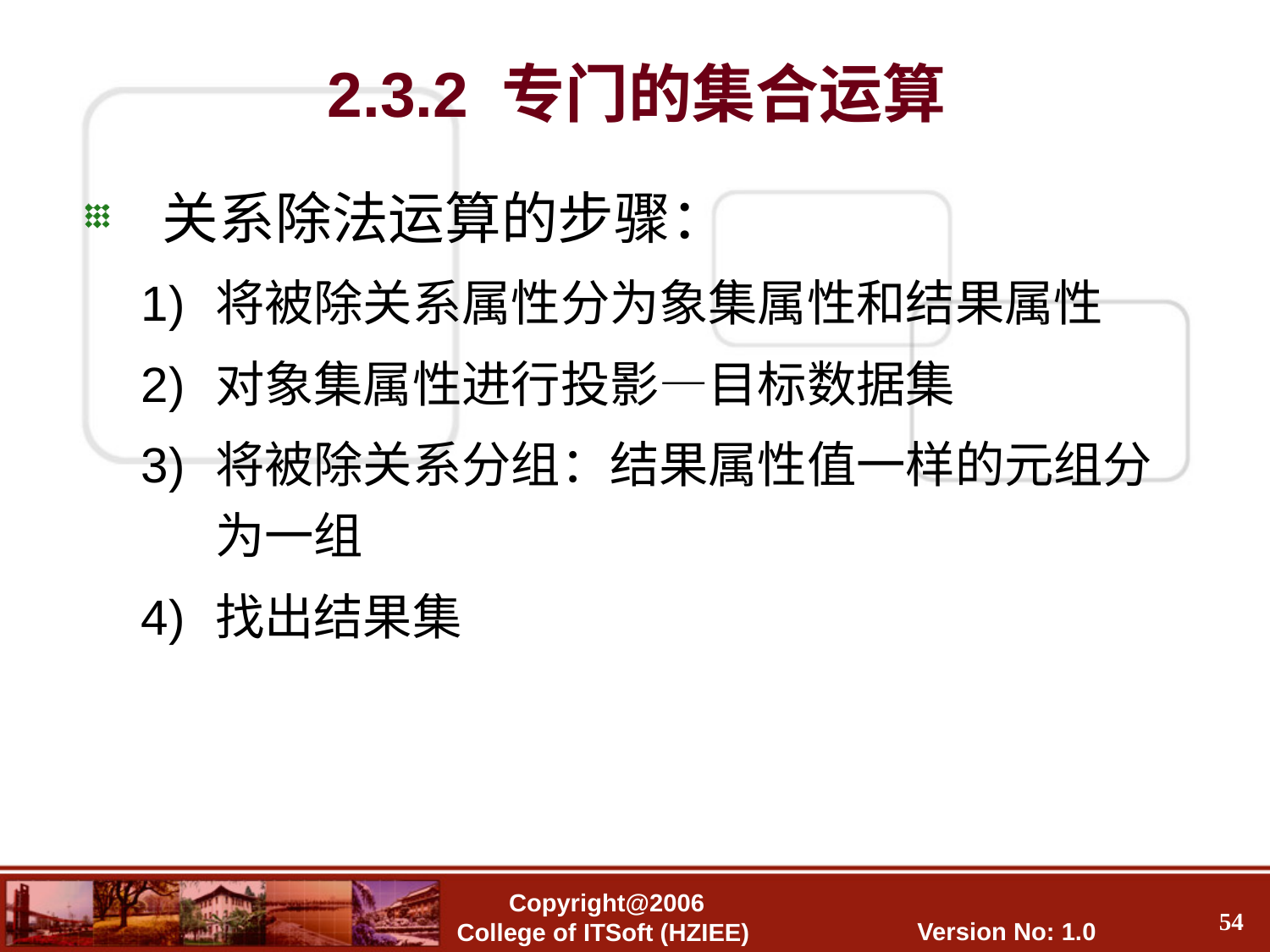

# 2.3.2 专门的集合运算
关系除法运算的步骤：
将被除关系属性分为象集属性和结果属性
对象集属性进行投影—目标数据集
将被除关系分组：结果属性值一样的元组分为一组
找出结果集